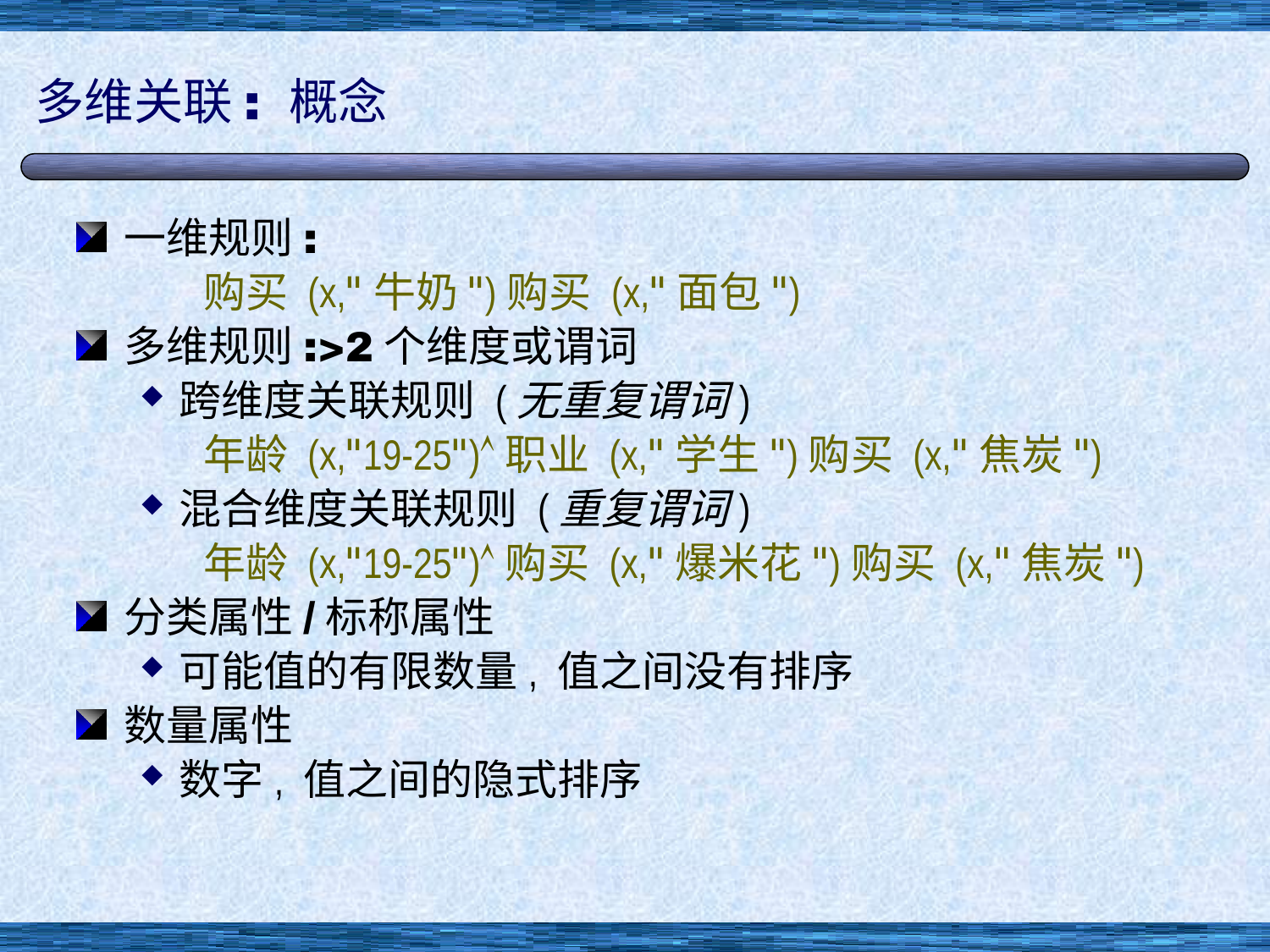

# 多维关联: 概念
一维规则:
购买 (x,"牛奶")购买 (x,"面包")
多维规则:>2个维度或谓词
跨维度关联规则 (无重复谓词)
年龄 (x,"19-25")∧职业 (x,"学生")购买 (x,"焦炭")
混合维度关联规则 (重复谓词)
年龄 (x,"19-25")∧购买 (x,"爆米花")购买 (x,"焦炭")
分类属性/标称属性
可能值的有限数量, 值之间没有排序
数量属性
数字, 值之间的隐式排序